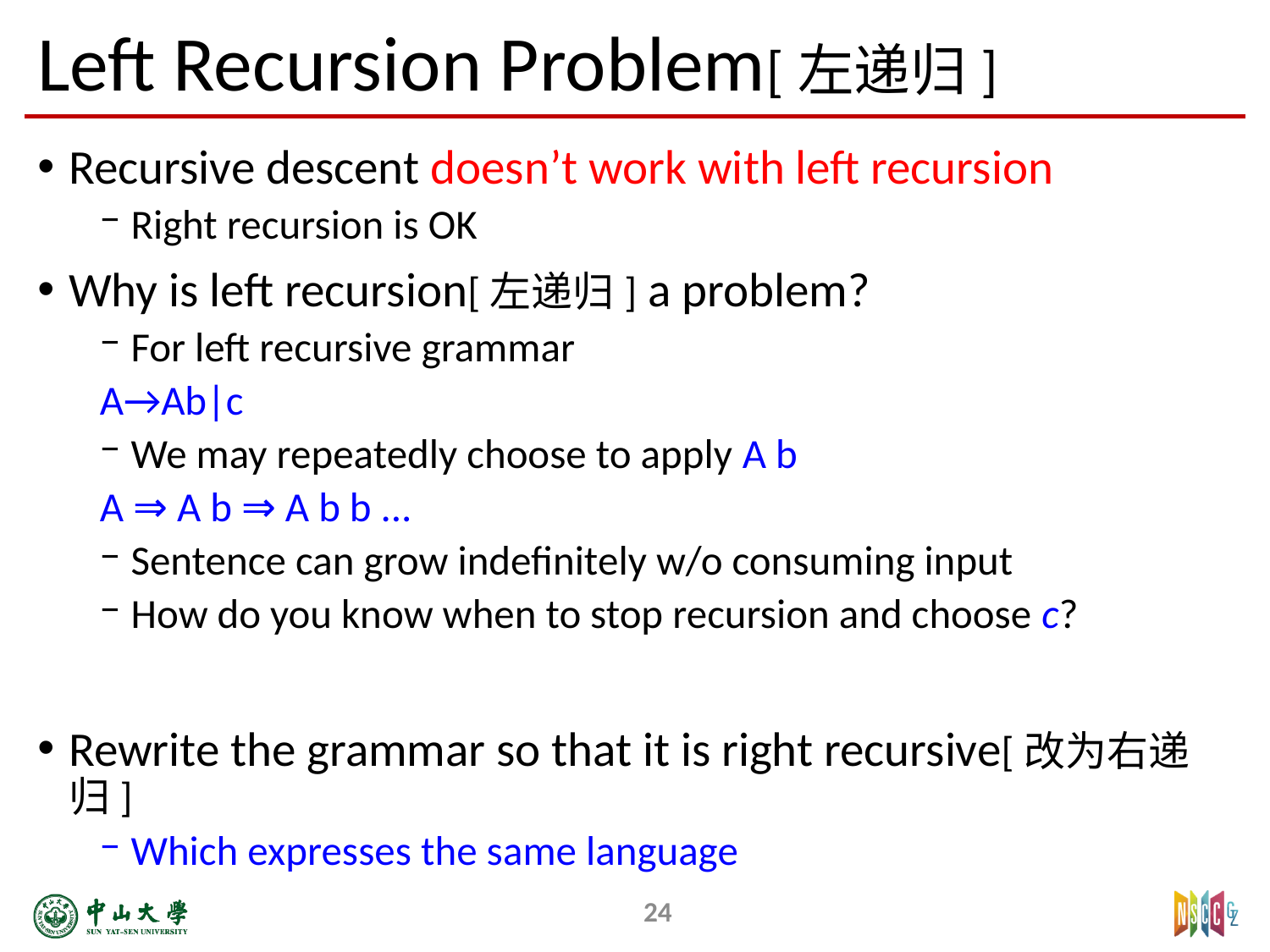

# Left Recursion Problem[左递归]
Recursive descent doesn’t work with left recursion
Right recursion is OK
Why is left recursion[左递归] a problem? ­
For left recursive grammar
	A→Ab|c
We may repeatedly choose to apply A b
	A ⇒ A b ⇒ A b b ... ­
Sentence can grow indefinitely w/o consuming input
How do you know when to stop recursion and choose c?

Rewrite the grammar so that it is right recursive[改为右递归]
Which expresses the same language
24